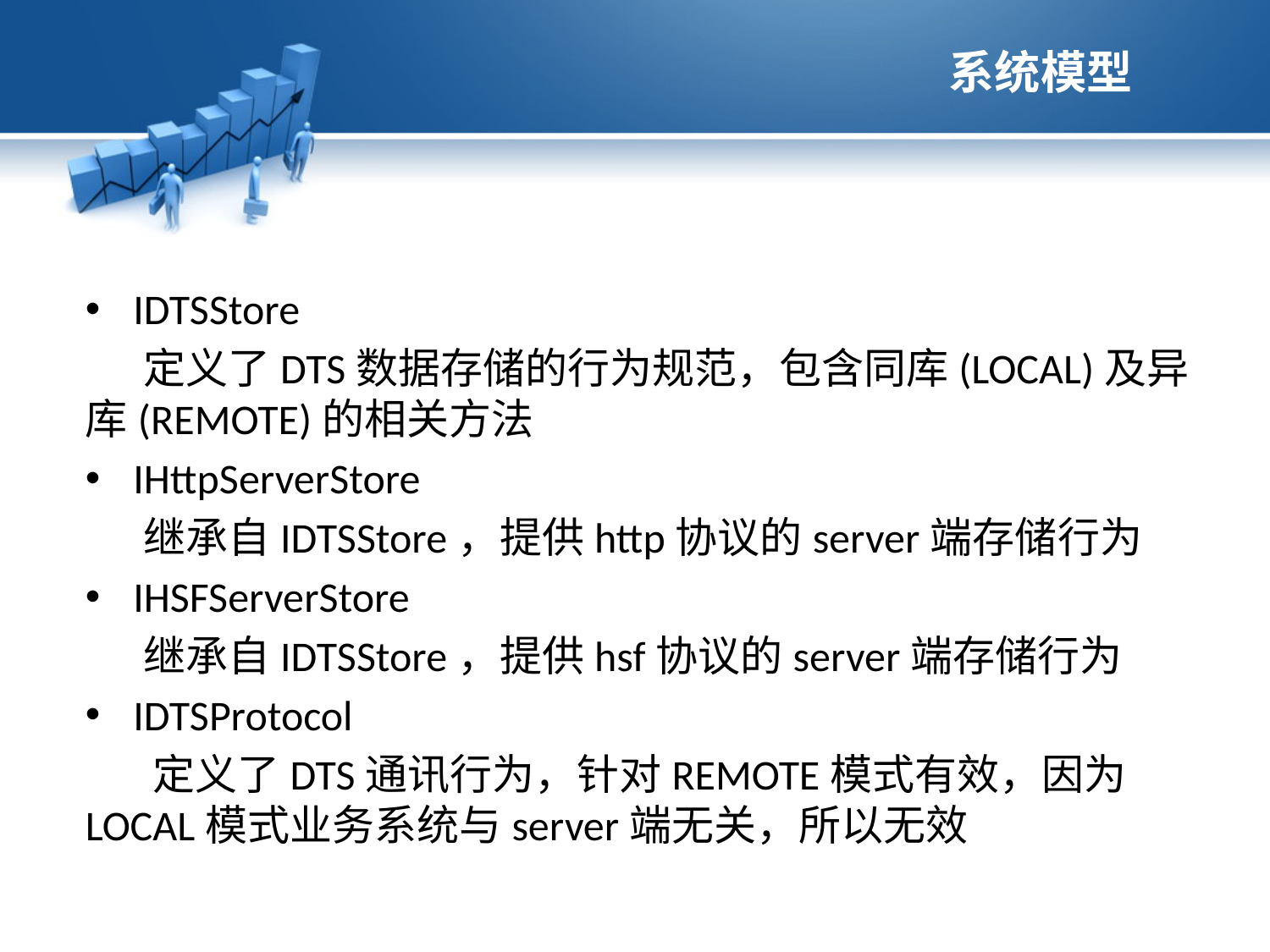

系统模型
IDTSStore
     定义了DTS数据存储的行为规范，包含同库(LOCAL)及异库(REMOTE)的相关方法
IHttpServerStore
     继承自IDTSStore，提供http协议的server端存储行为
IHSFServerStore
     继承自IDTSStore，提供hsf协议的server端存储行为
IDTSProtocol
      定义了DTS通讯行为，针对REMOTE模式有效，因为LOCAL模式业务系统与server端无关，所以无效